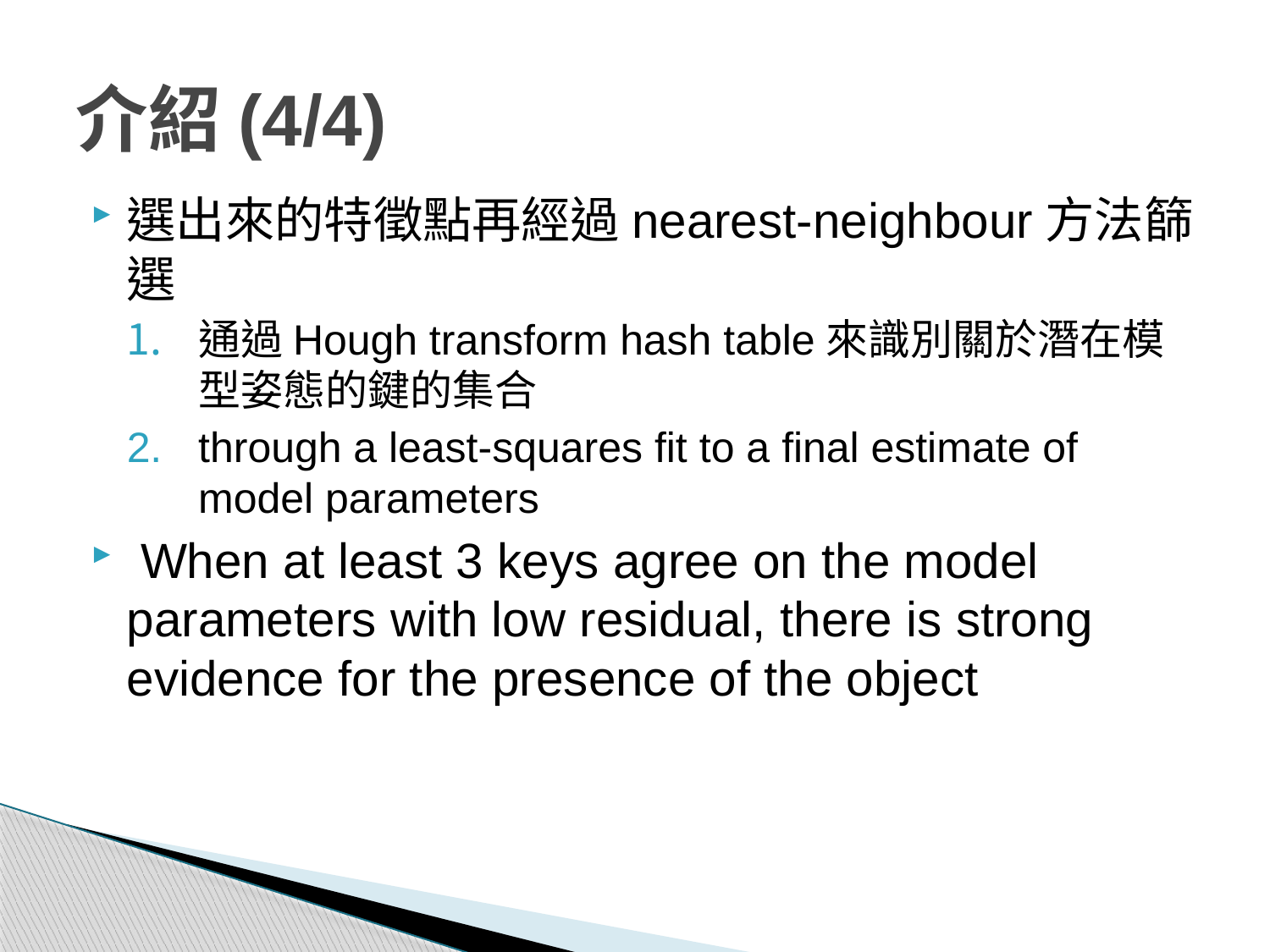

# 介紹(4/4)
選出來的特徵點再經過nearest-neighbour方法篩選
通過Hough transform hash table來識別關於潛在模型姿態的鍵的集合
through a least-squares fit to a final estimate of model parameters
 When at least 3 keys agree on the model parameters with low residual, there is strong evidence for the presence of the object